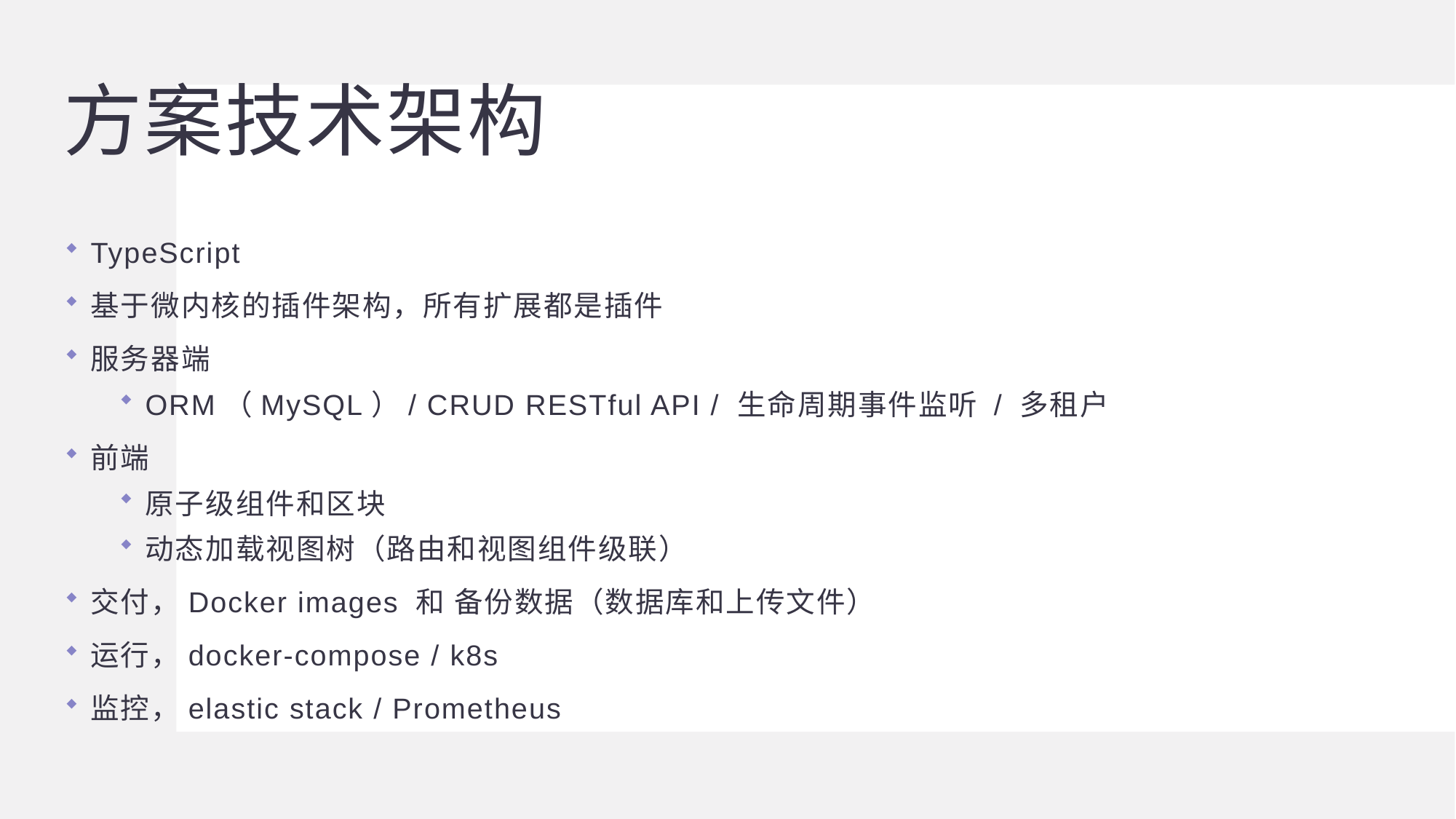

# 方案技术架构
TypeScript
基于微内核的插件架构，所有扩展都是插件
服务器端
ORM（MySQL）/ CRUD RESTful API / 生命周期事件监听 / 多租户
前端
原子级组件和区块
动态加载视图树（路由和视图组件级联）
交付，Docker images 和 备份数据（数据库和上传文件）
运行，docker-compose / k8s
监控，elastic stack / Prometheus